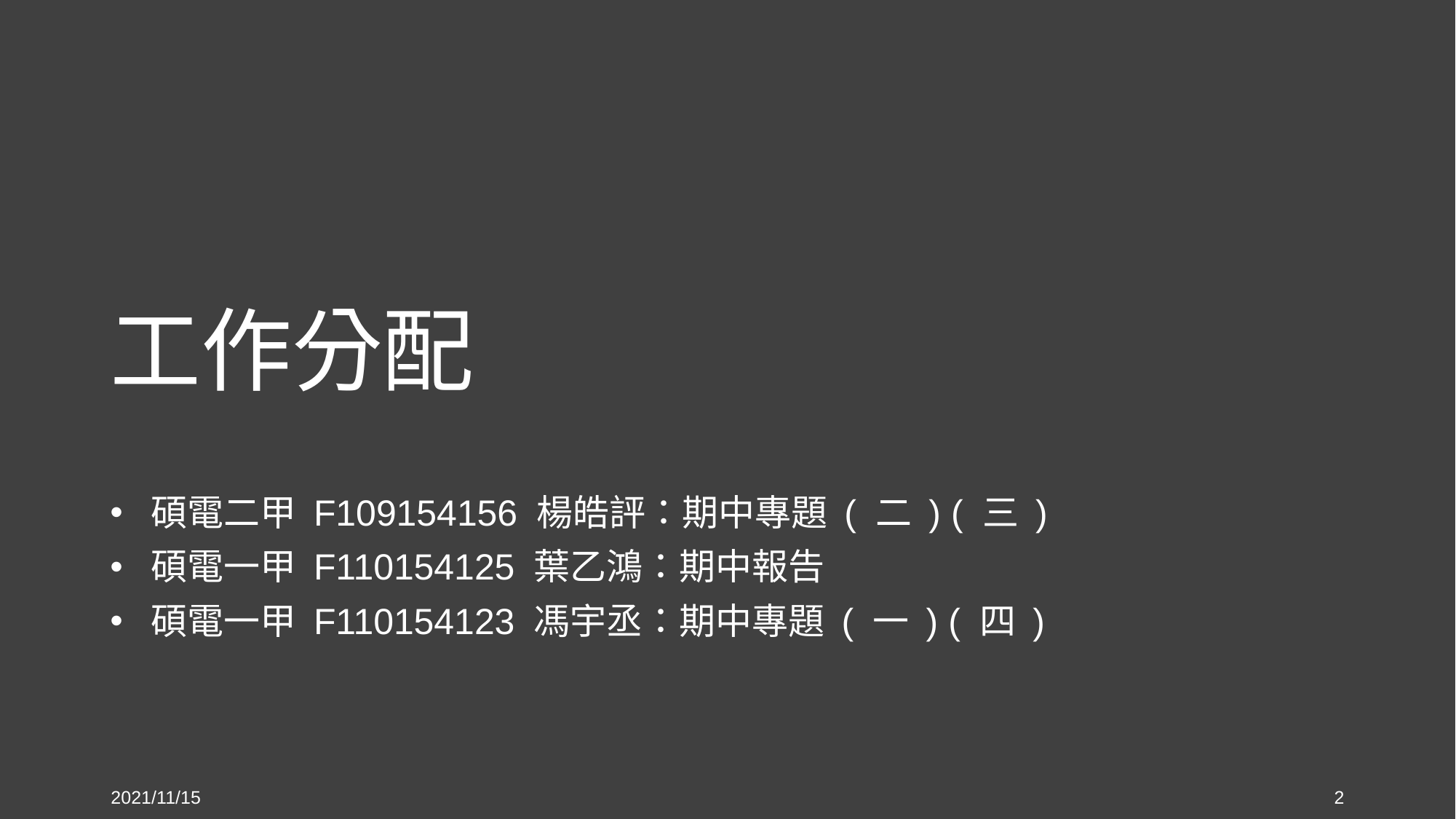

# 工作分配
碩電二甲 F109154156 楊皓評：期中專題 ( 二 ) ( 三 )
碩電一甲 F110154125 葉乙鴻：期中報告
碩電一甲 F110154123 馮宇丞：期中專題 ( 一 ) ( 四 )
2021/11/15

2